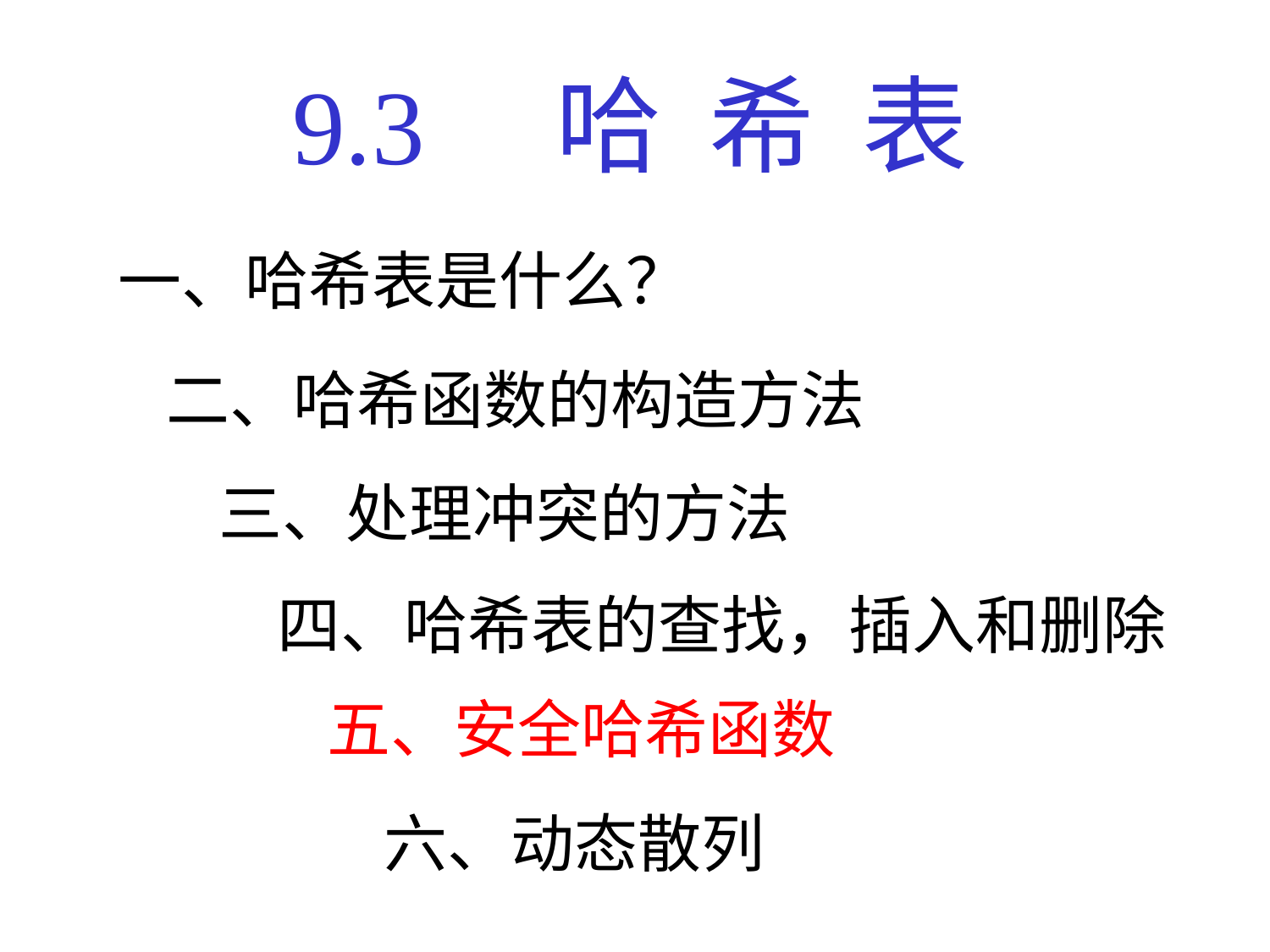

9.3    哈  希  表
 一、哈希表是什么？
二、哈希函数的构造方法
三、处理冲突的方法
   四、哈希表的查找，插入和删除
   五、安全哈希函数
   六、动态散列